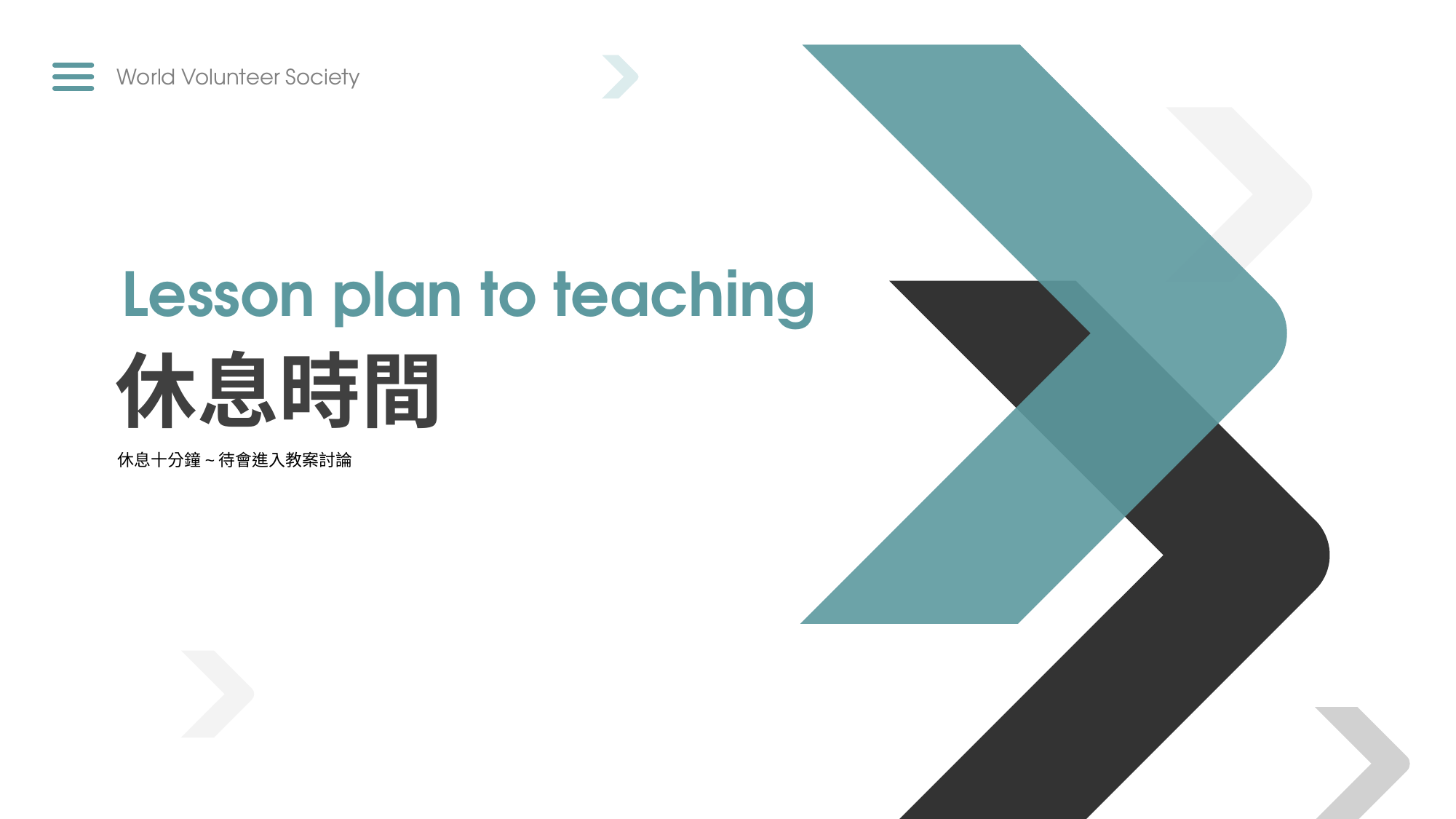

World Volunteer Society

Lesson plan to teaching

休息時間
休息十分鐘~待會進入教案討論